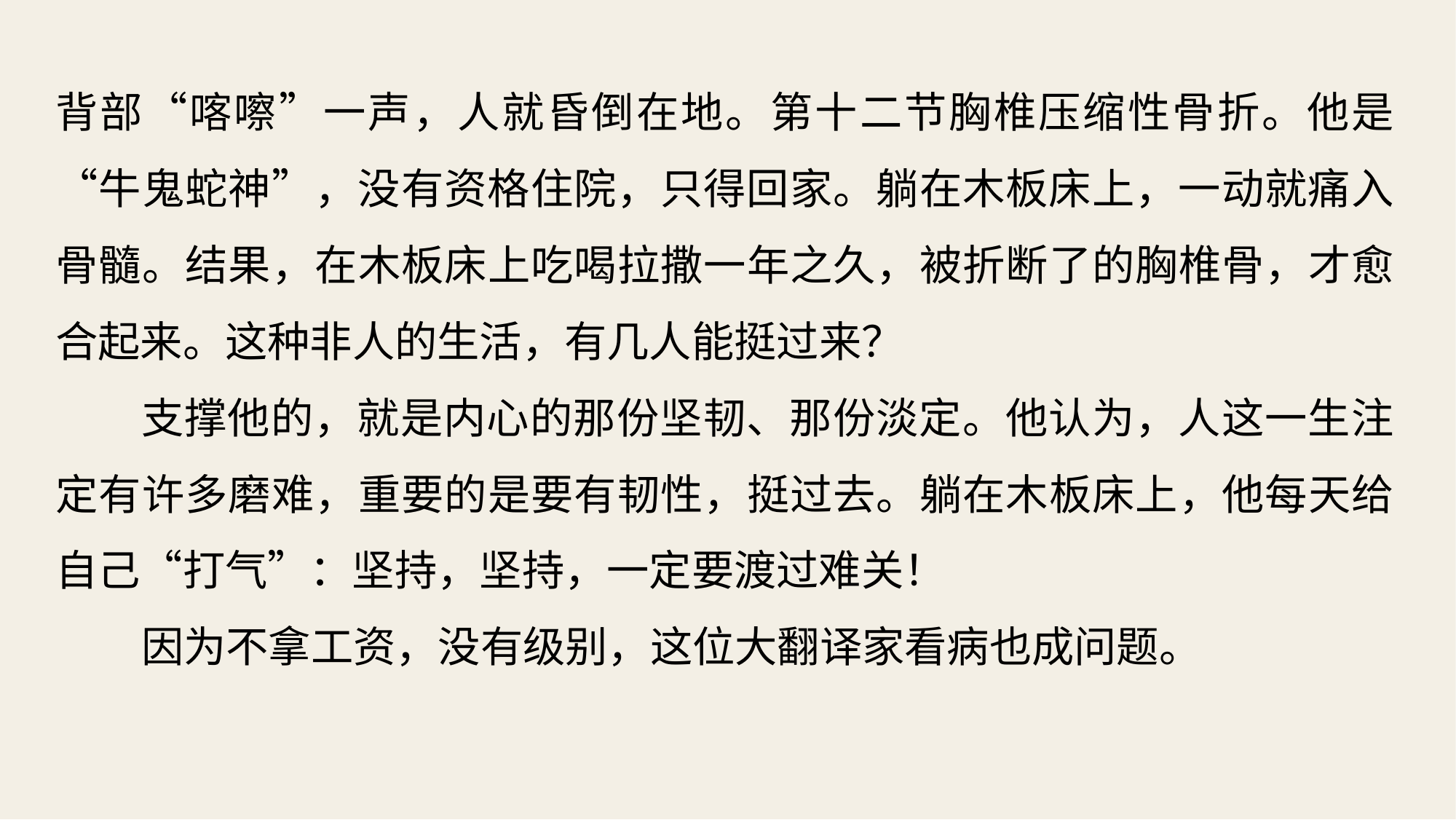

背部“喀嚓”一声，人就昏倒在地。第十二节胸椎压缩性骨折。他是“牛鬼蛇神”，没有资格住院，只得回家。躺在木板床上，一动就痛入骨髓。结果，在木板床上吃喝拉撒一年之久，被折断了的胸椎骨，才愈合起来。这种非人的生活，有几人能挺过来？
支撑他的，就是内心的那份坚韧、那份淡定。他认为，人这一生注定有许多磨难，重要的是要有韧性，挺过去。躺在木板床上，他每天给自己“打气”：坚持，坚持，一定要渡过难关！
因为不拿工资，没有级别，这位大翻译家看病也成问题。